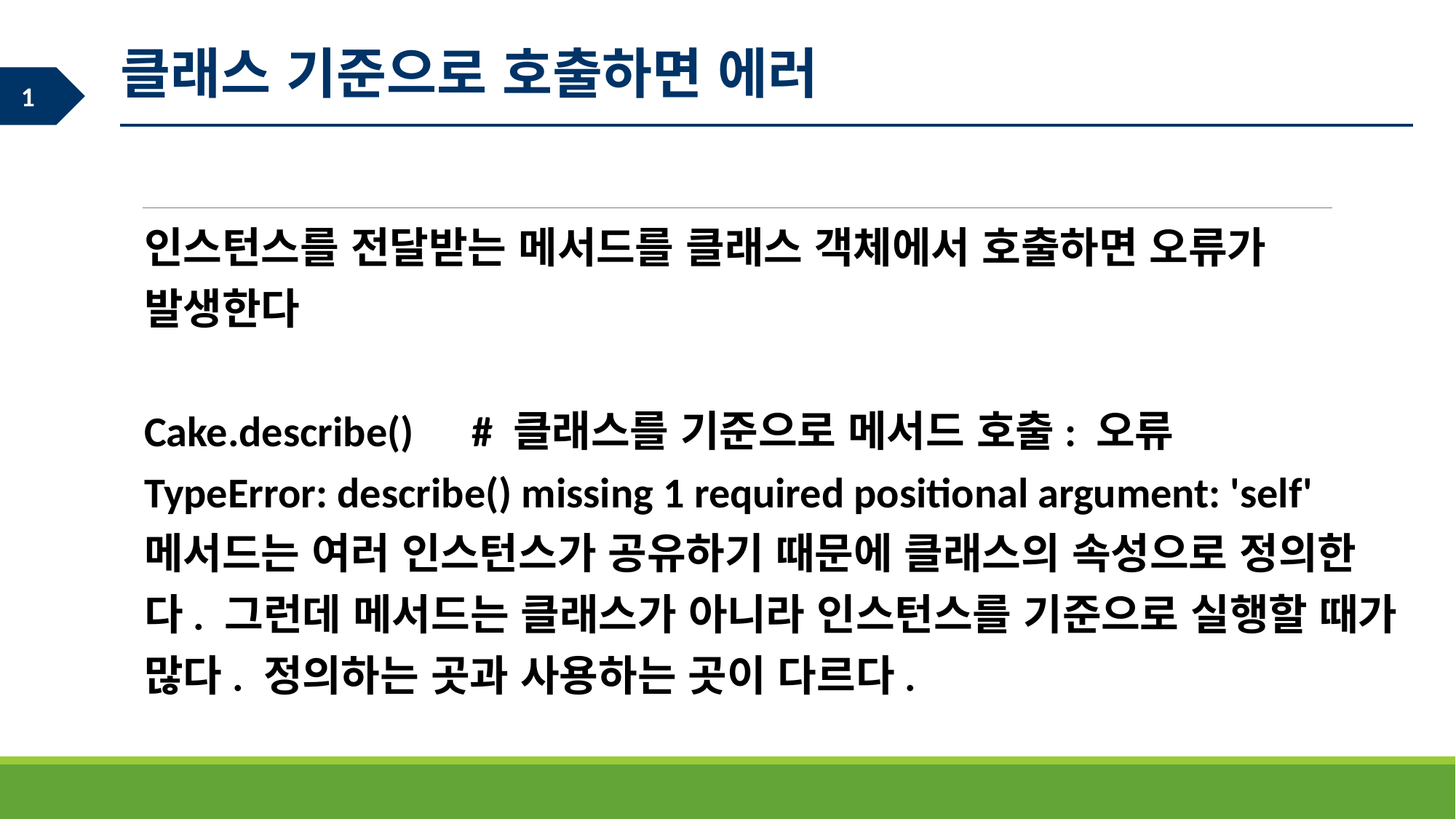

클래스 기준으로 호출하면 에러
인스턴스를 전달받는 메서드를 클래스 객체에서 호출하면 오류가 발생한다

Cake.describe()      # 클래스를 기준으로 메서드 호출: 오류
TypeError: describe() missing 1 required positional argument: 'self'
메서드는 여러 인스턴스가 공유하기 때문에 클래스의 속성으로 정의한다. 그런데 메서드는 클래스가 아니라 인스턴스를 기준으로 실행할 때가 많다. 정의하는 곳과 사용하는 곳이 다르다.